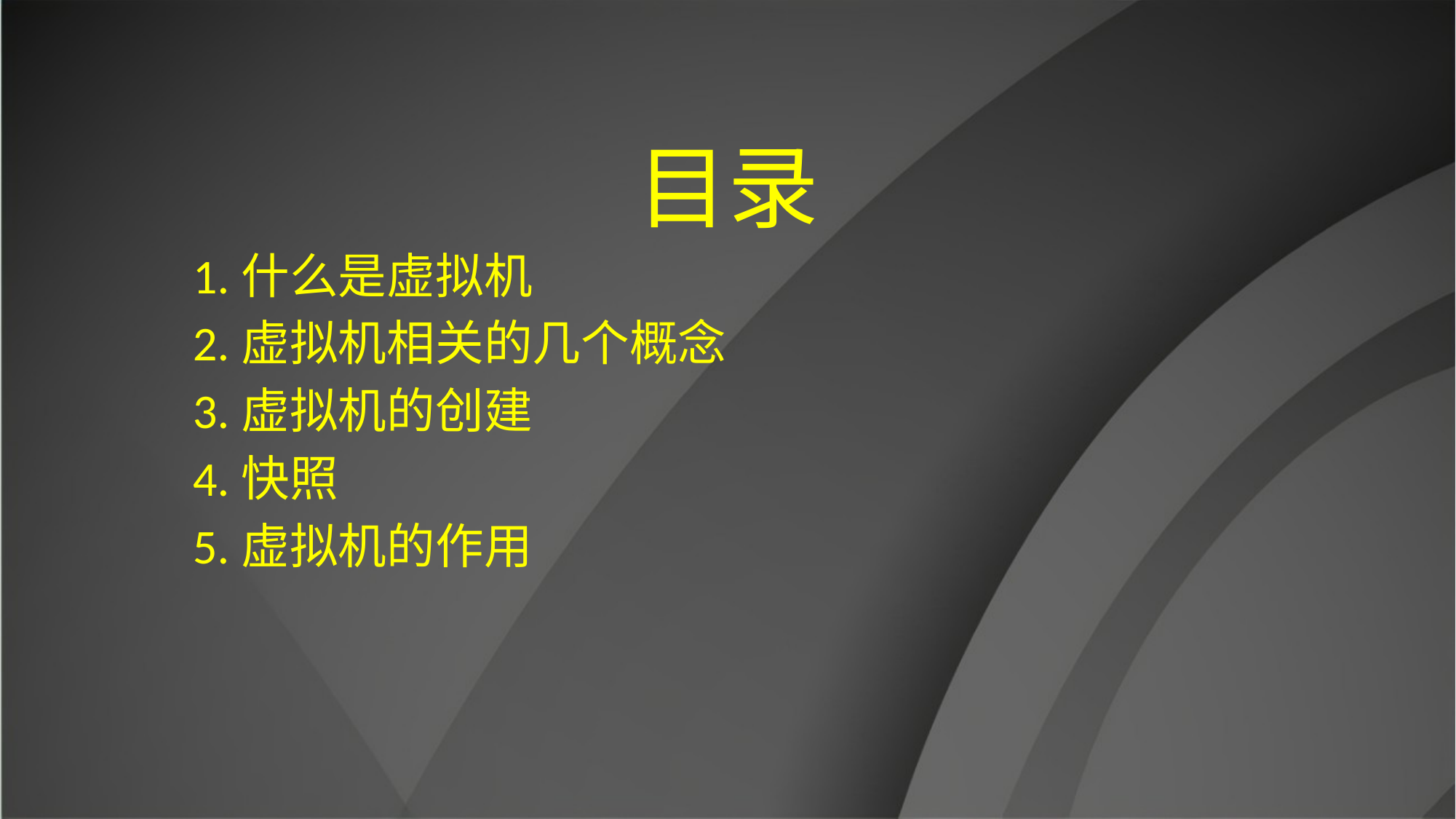

# 目录
1.什么是虚拟机
2.虚拟机相关的几个概念
3.虚拟机的创建
4.快照
5.虚拟机的作用